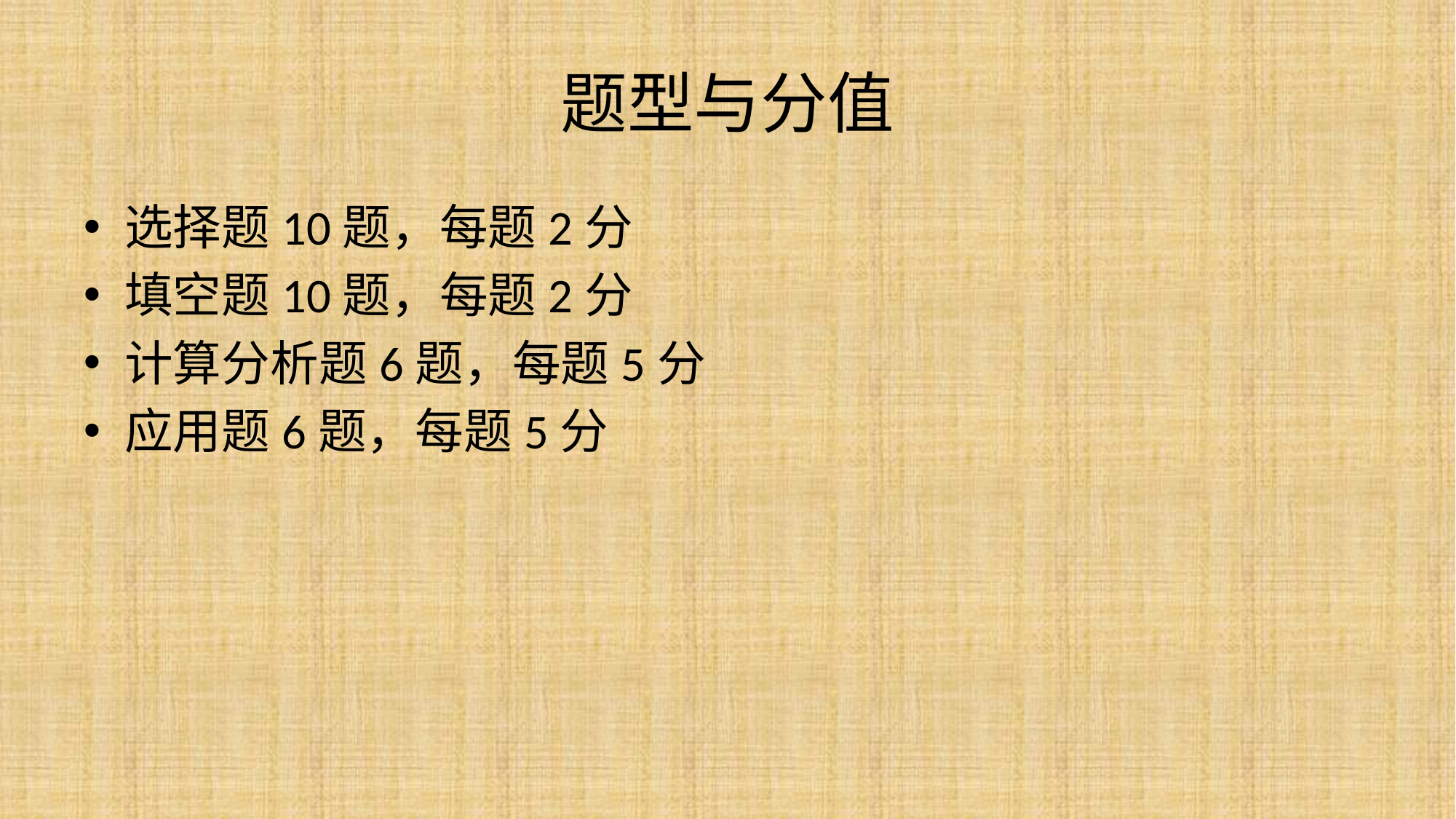

# 题型与分值
选择题10题，每题2分
填空题10题，每题2分
计算分析题6题，每题5分
应用题6题，每题5分